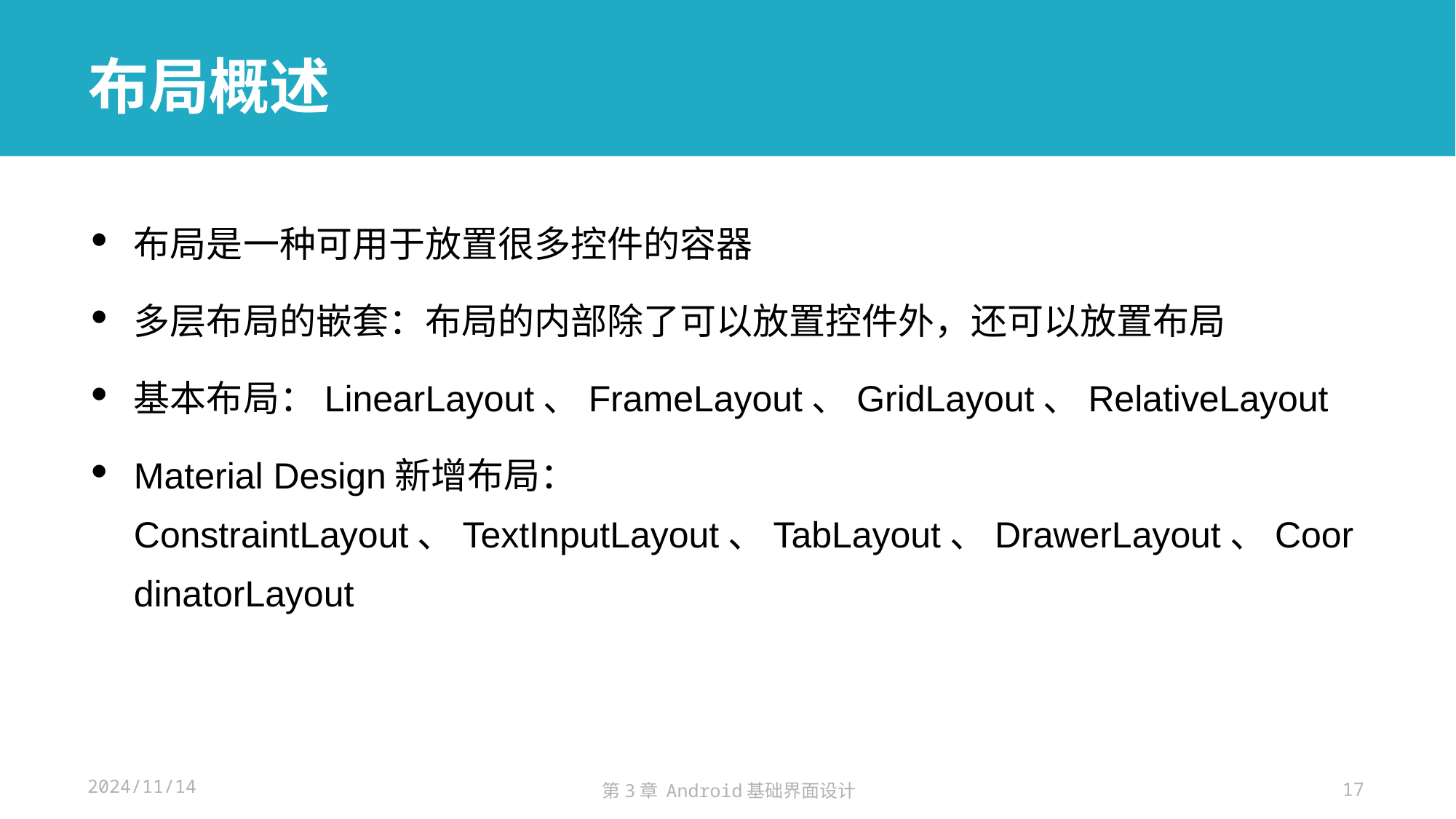

# 布局概述
布局是一种可用于放置很多控件的容器
多层布局的嵌套：布局的内部除了可以放置控件外，还可以放置布局
基本布局：LinearLayout、FrameLayout、GridLayout、RelativeLayout
Material Design新增布局：ConstraintLayout、TextInputLayout、TabLayout、DrawerLayout、CoordinatorLayout
2024/11/14
第3章 Android基础界面设计
17